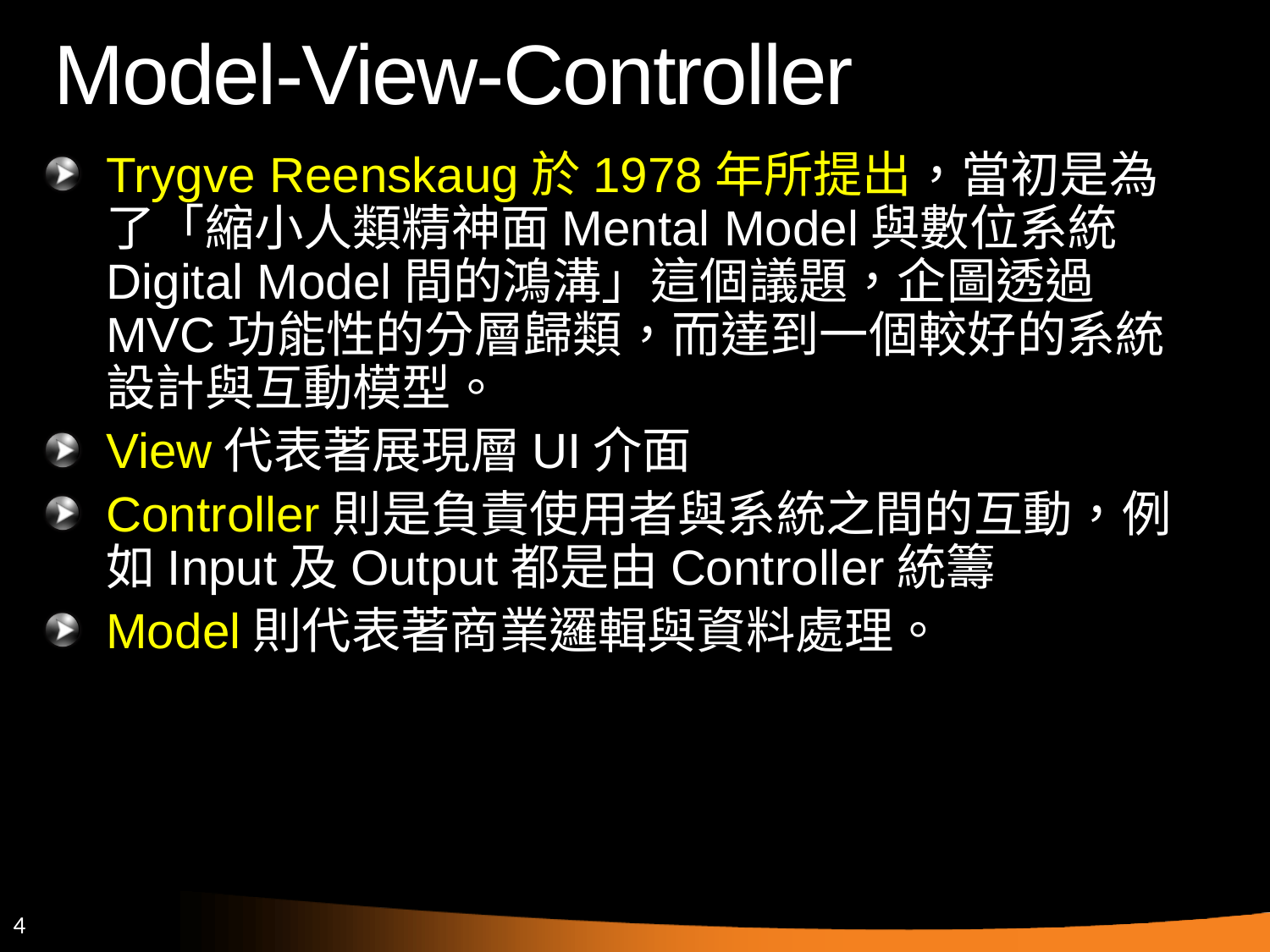

# Model-View-Controller
Trygve Reenskaug於1978年所提出，當初是為了「縮小人類精神面Mental Model與數位系統Digital Model間的鴻溝」這個議題，企圖透過MVC功能性的分層歸類，而達到一個較好的系統設計與互動模型。
View代表著展現層UI介面
Controller則是負責使用者與系統之間的互動，例如Input及Output都是由Controller統籌
Model則代表著商業邏輯與資料處理。